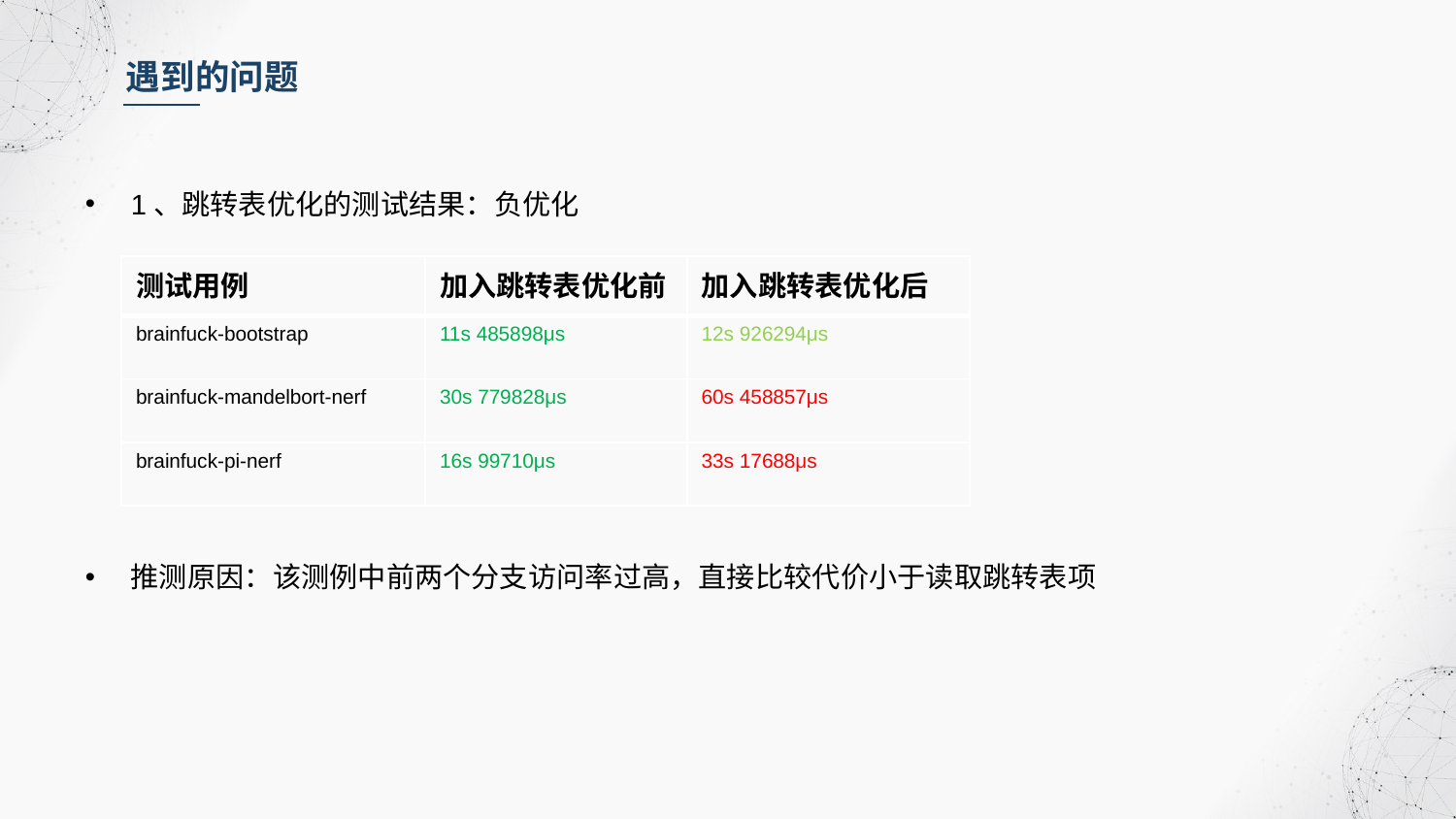

遇到的问题
1、跳转表优化的测试结果：负优化

推测原因：该测例中前两个分支访问率过高，直接比较代价小于读取跳转表项
| 测试用例 | 加入跳转表优化前 | 加入跳转表优化后 |
| --- | --- | --- |
| brainfuck-bootstrap | 11s 485898μs | 12s 926294μs |
| brainfuck-mandelbort-nerf | 30s 779828μs | 60s 458857μs |
| brainfuck-pi-nerf | 16s 99710μs | 33s 17688μs |